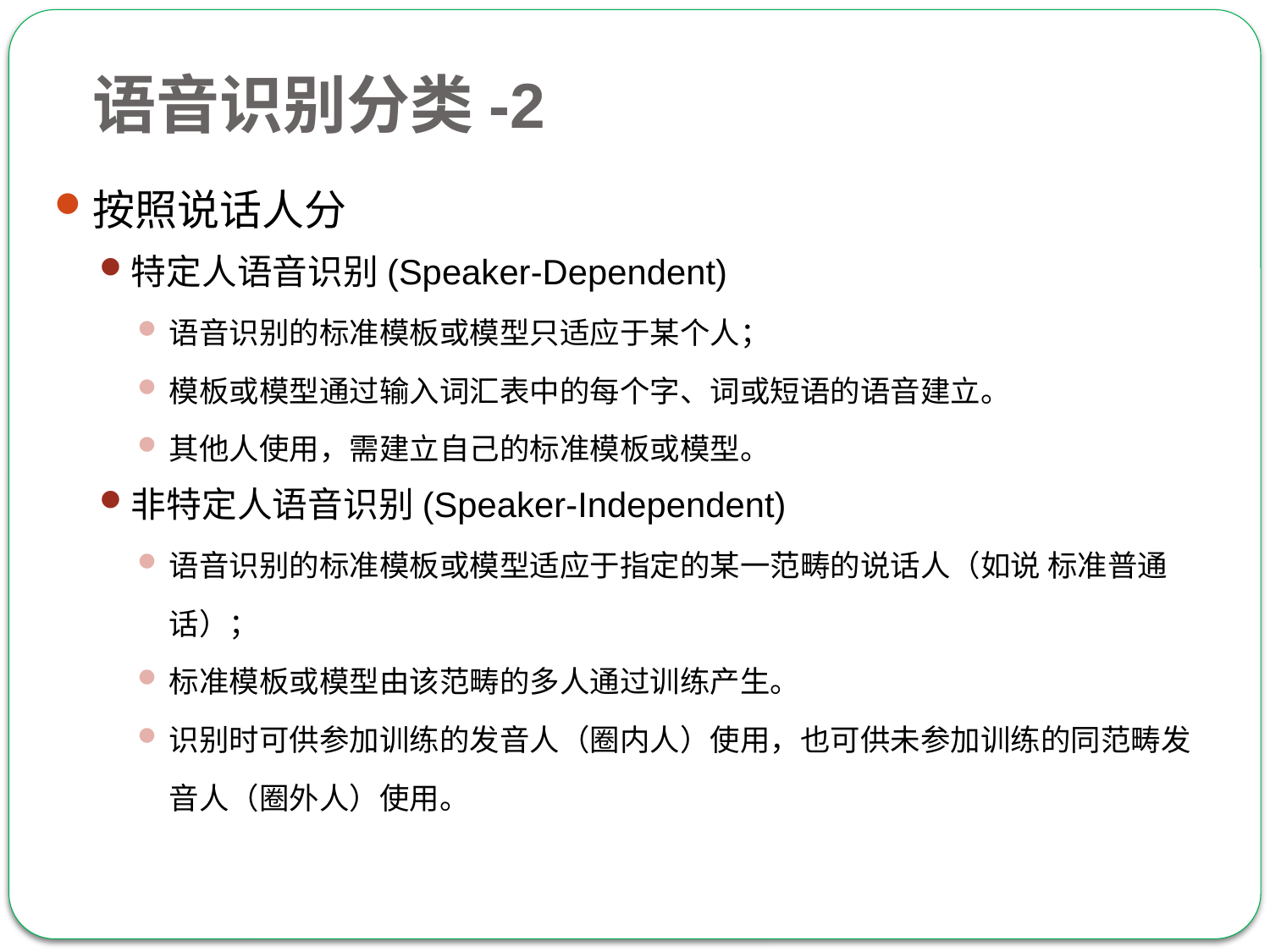

语音识别分类-2
按照说话人分
特定人语音识别(Speaker-Dependent)
语音识别的标准模板或模型只适应于某个人；
模板或模型通过输入词汇表中的每个字、词或短语的语音建立。
其他人使用，需建立自己的标准模板或模型。
非特定人语音识别(Speaker-Independent)
语音识别的标准模板或模型适应于指定的某一范畴的说话人（如说 标准普通话）；
标准模板或模型由该范畴的多人通过训练产生。
识别时可供参加训练的发音人（圈内人）使用，也可供未参加训练的同范畴发音人（圈外人）使用。